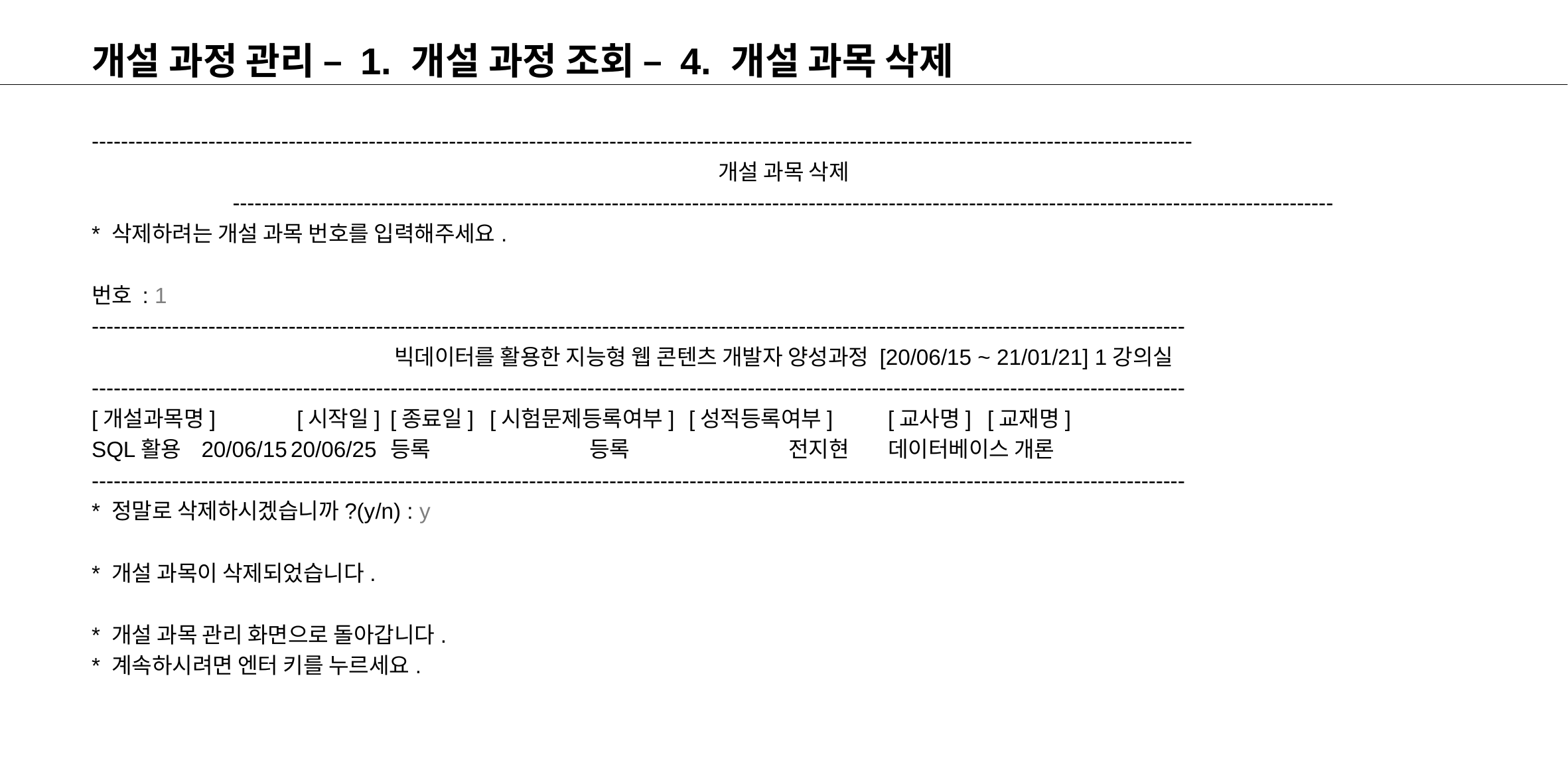

# 개설 과정 관리 – 1. 개설 과정 조회 – 4. 개설 과목 삭제
-------------------------------------------------------------------------------------------------------------------------------------------------------
개설 과목 삭제
-------------------------------------------------------------------------------------------------------------------------------------------------------
* 삭제하려는 개설 과목 번호를 입력해주세요.

번호 : 1
------------------------------------------------------------------------------------------------------------------------------------------------------
빅데이터를 활용한 지능형 웹 콘텐츠 개발자 양성과정 [20/06/15 ~ 21/01/21] 1강의실
------------------------------------------------------------------------------------------------------------------------------------------------------
[개설과목명]	 [시작일]	[종료일]	[시험문제등록여부]	[성적등록여부]	[교사명]	[교재명]
SQL활용	 20/06/15	20/06/25	등록		등록		전지현	데이터베이스 개론
------------------------------------------------------------------------------------------------------------------------------------------------------
* 정말로 삭제하시겠습니까?(y/n) : y

* 개설 과목이 삭제되었습니다.

* 개설 과목 관리 화면으로 돌아갑니다.
* 계속하시려면 엔터 키를 누르세요.